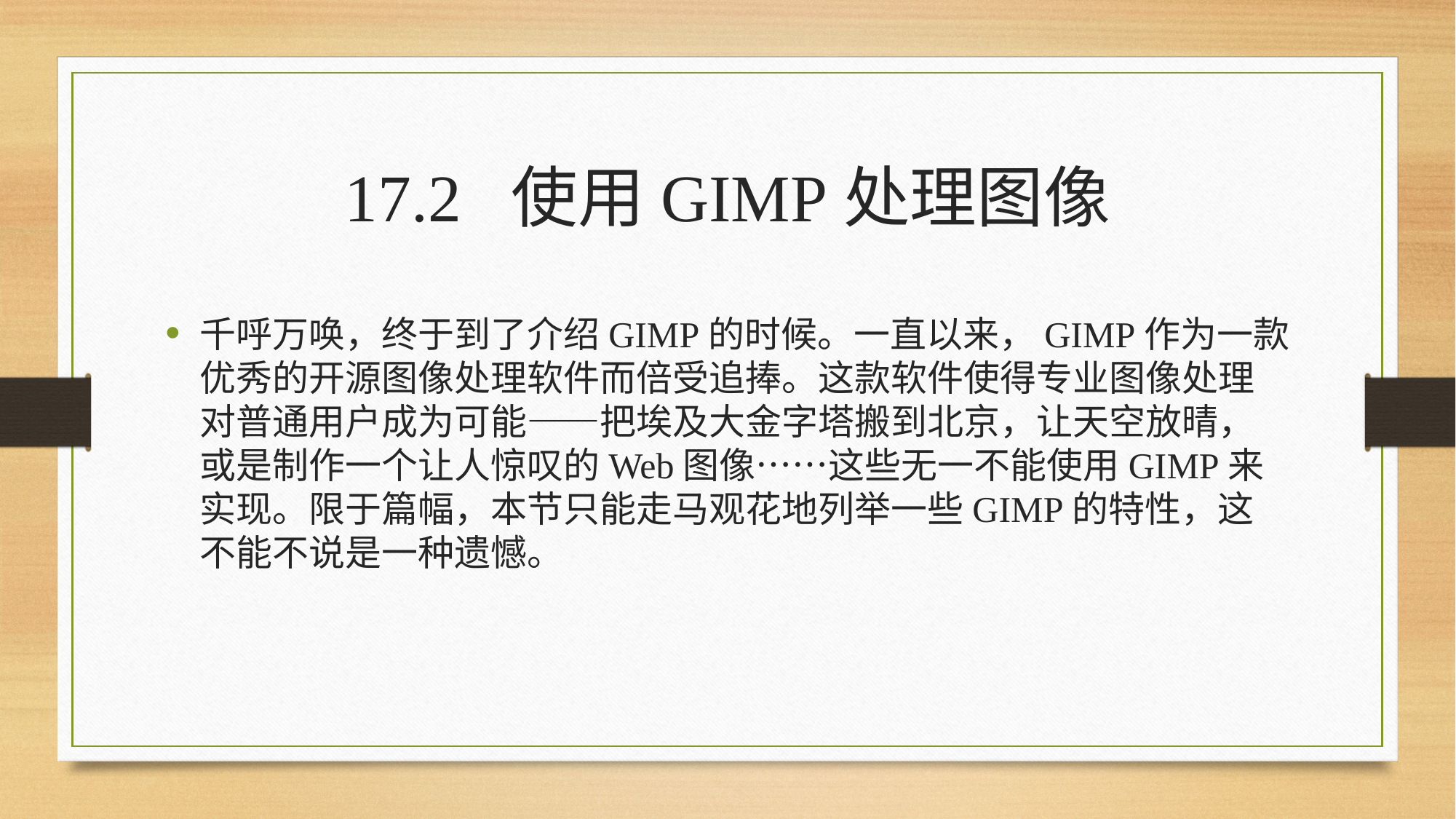

# 17.2  使用GIMP处理图像
千呼万唤，终于到了介绍GIMP的时候。一直以来，GIMP作为一款优秀的开源图像处理软件而倍受追捧。这款软件使得专业图像处理对普通用户成为可能——把埃及大金字塔搬到北京，让天空放晴，或是制作一个让人惊叹的Web图像……这些无一不能使用GIMP来实现。限于篇幅，本节只能走马观花地列举一些GIMP的特性，这不能不说是一种遗憾。